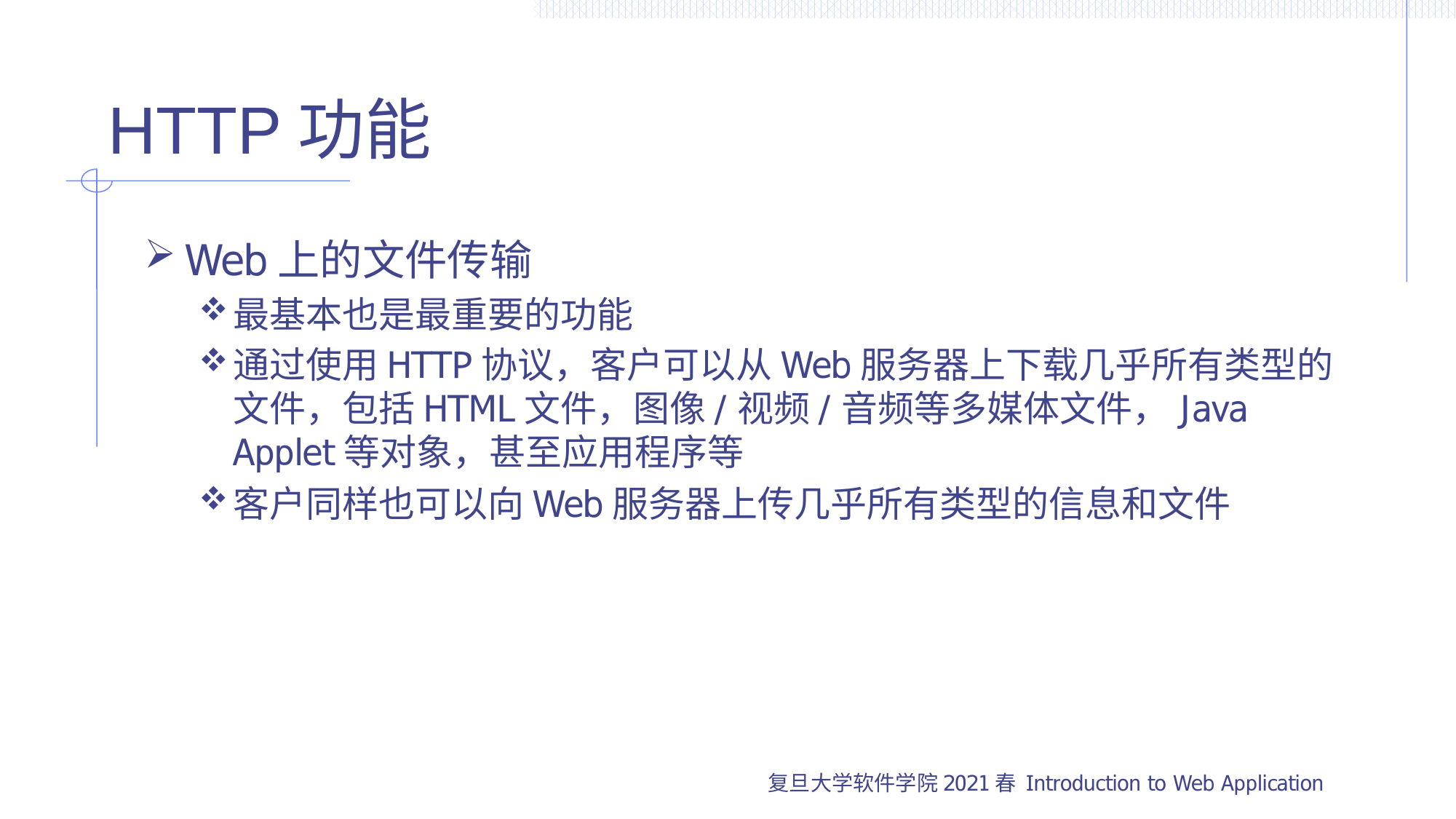

# HTTP功能
Web上的文件传输
最基本也是最重要的功能
通过使用HTTP协议，客户可以从Web服务器上下载几乎所有类型的文件，包括HTML文件，图像/视频/音频等多媒体文件，Java Applet等对象，甚至应用程序等
客户同样也可以向Web服务器上传几乎所有类型的信息和文件